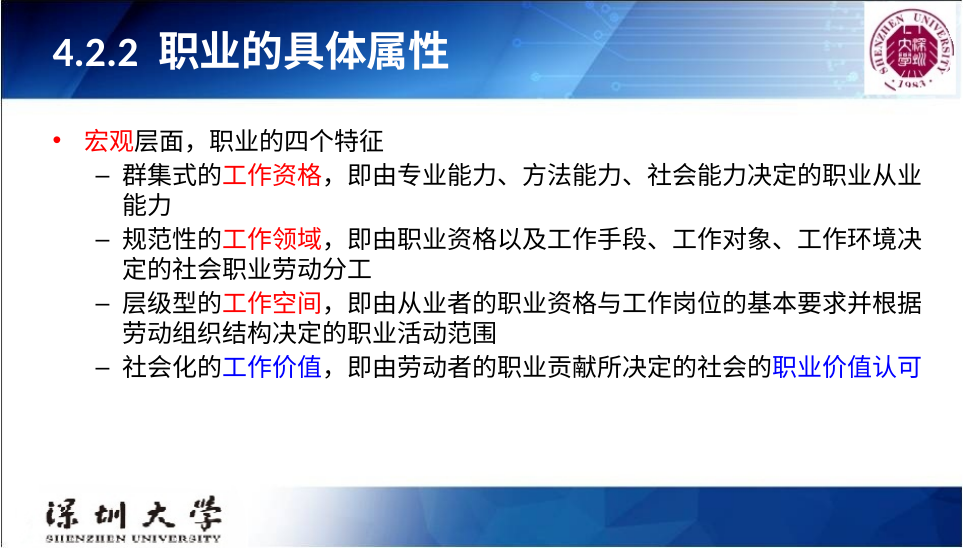

# 4.2.2 职业的具体属性
宏观层面，职业的四个特征
群集式的工作资格，即由专业能力、方法能力、社会能力决定的职业从业能力
规范性的工作领域，即由职业资格以及工作手段、工作对象、工作环境决定的社会职业劳动分工
层级型的工作空间，即由从业者的职业资格与工作岗位的基本要求并根据劳动组织结构决定的职业活动范围
社会化的工作价值，即由劳动者的职业贡献所决定的社会的职业价值认可
136